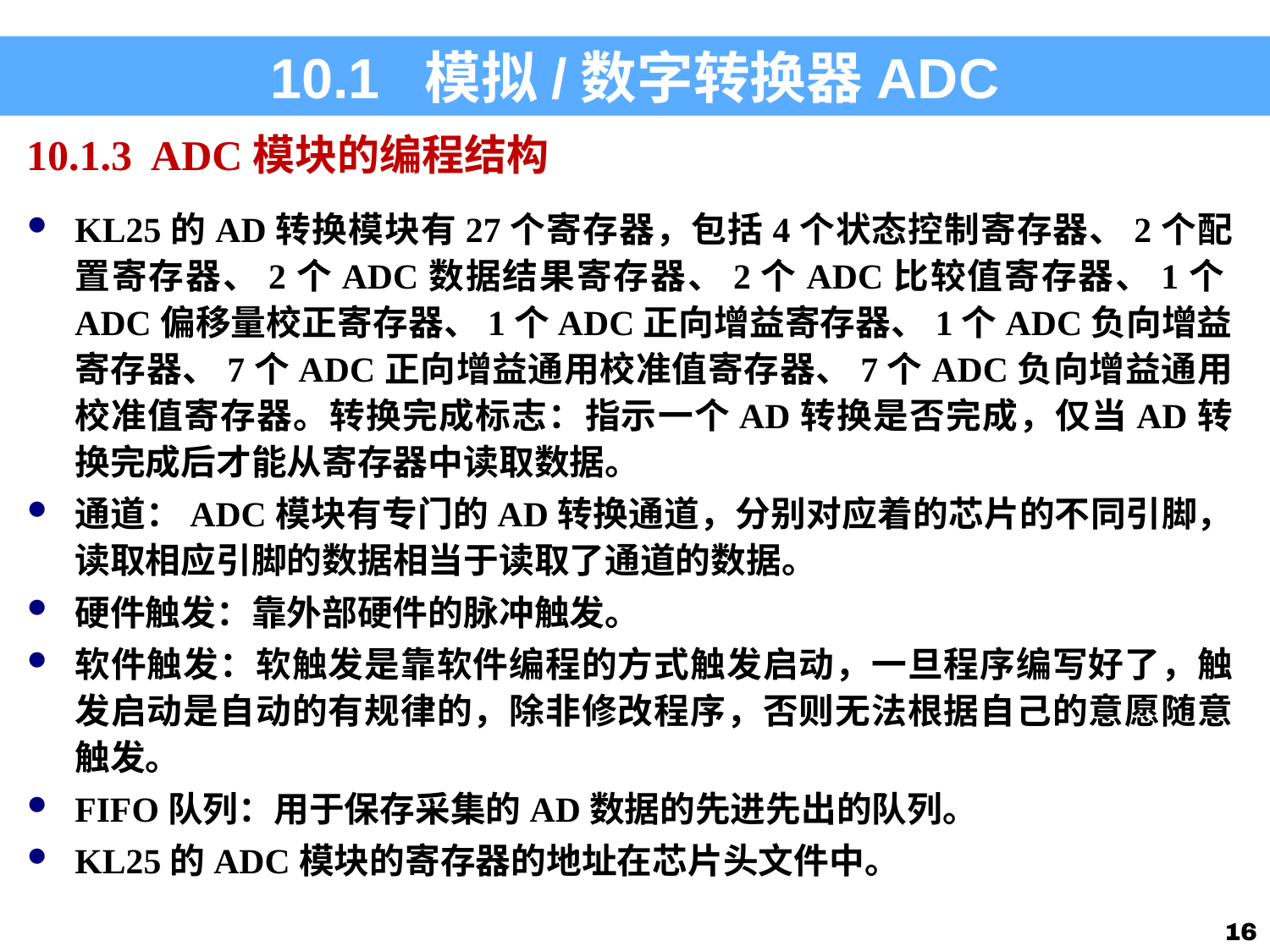

10.1  模拟/数字转换器ADC
10.1.3  ADC模块的编程结构
KL25的AD转换模块有27个寄存器，包括4个状态控制寄存器、2个配置寄存器、2个ADC数据结果寄存器、2个ADC比较值寄存器、1个ADC偏移量校正寄存器、1个ADC正向增益寄存器、1个ADC负向增益寄存器、7个ADC正向增益通用校准值寄存器、7个ADC负向增益通用校准值寄存器。转换完成标志：指示一个AD转换是否完成，仅当AD转换完成后才能从寄存器中读取数据。
通道：ADC模块有专门的AD转换通道，分别对应着的芯片的不同引脚，读取相应引脚的数据相当于读取了通道的数据。
硬件触发：靠外部硬件的脉冲触发。
软件触发：软触发是靠软件编程的方式触发启动，一旦程序编写好了，触发启动是自动的有规律的，除非修改程序，否则无法根据自己的意愿随意触发。
FIFO队列：用于保存采集的AD数据的先进先出的队列。
KL25的ADC模块的寄存器的地址在芯片头文件中。
16